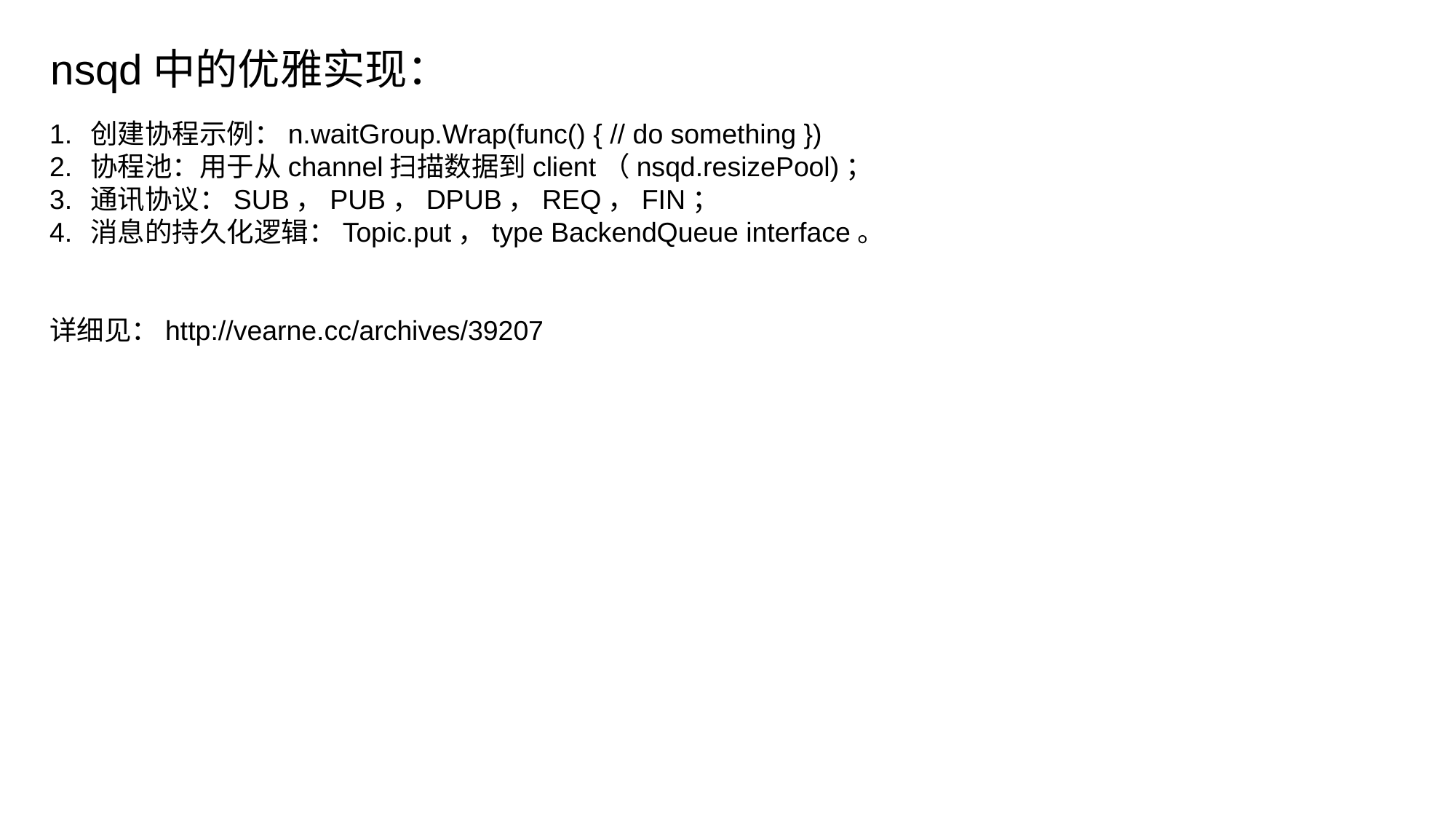

nsqd中的优雅实现：
创建协程示例：n.waitGroup.Wrap(func() { // do something })
协程池：用于从channel扫描数据到client（nsqd.resizePool)；
通讯协议：SUB，PUB，DPUB，REQ，FIN；
消息的持久化逻辑：Topic.put，type BackendQueue interface。

详细见：http://vearne.cc/archives/39207